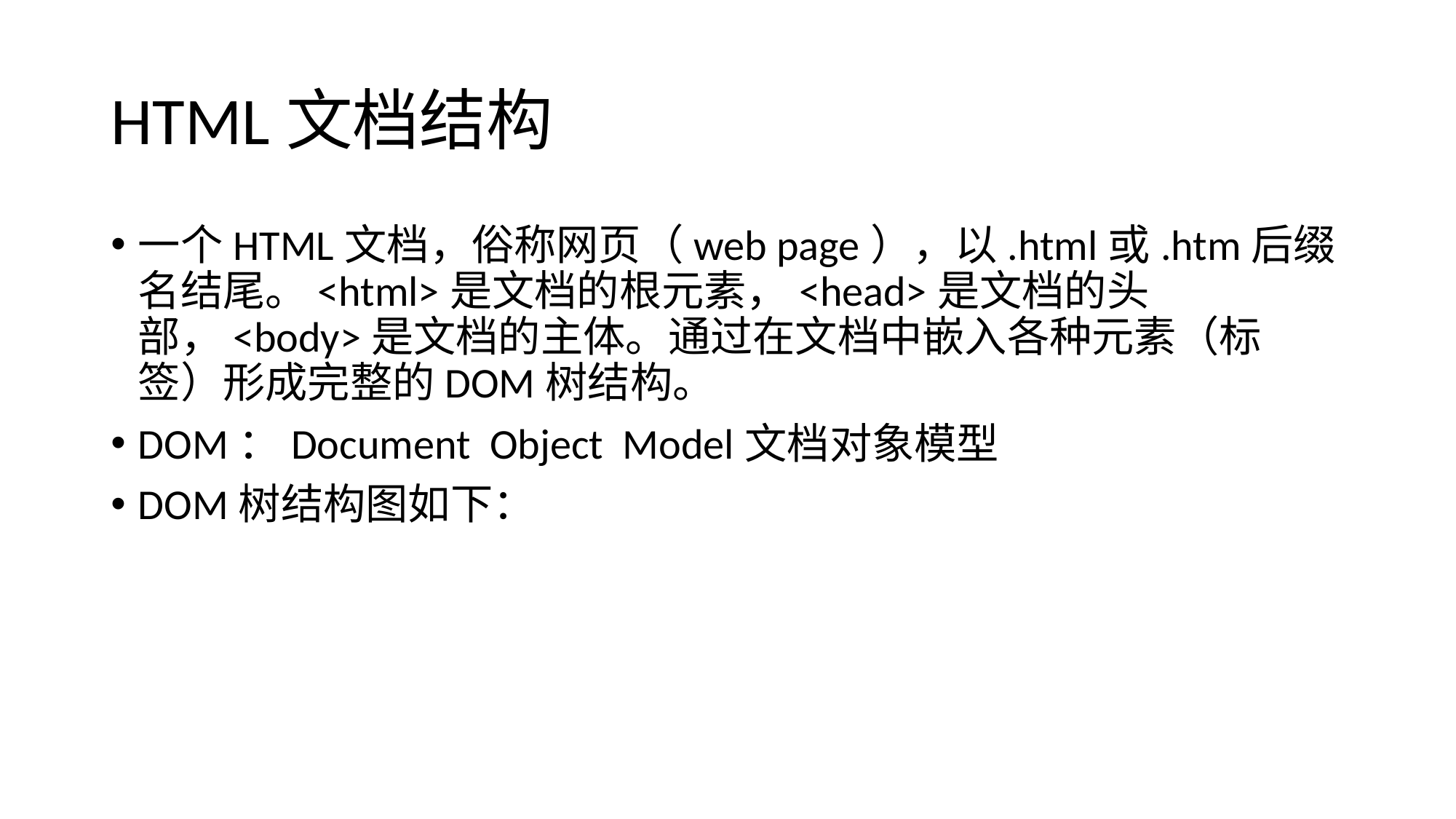

# HTML文档结构
一个HTML文档，俗称网页（web page），以.html或.htm后缀名结尾。<html>是文档的根元素，<head>是文档的头部，<body>是文档的主体。通过在文档中嵌入各种元素（标签）形成完整的DOM树结构。
DOM：Document  Object  Model文档对象模型
DOM树结构图如下：